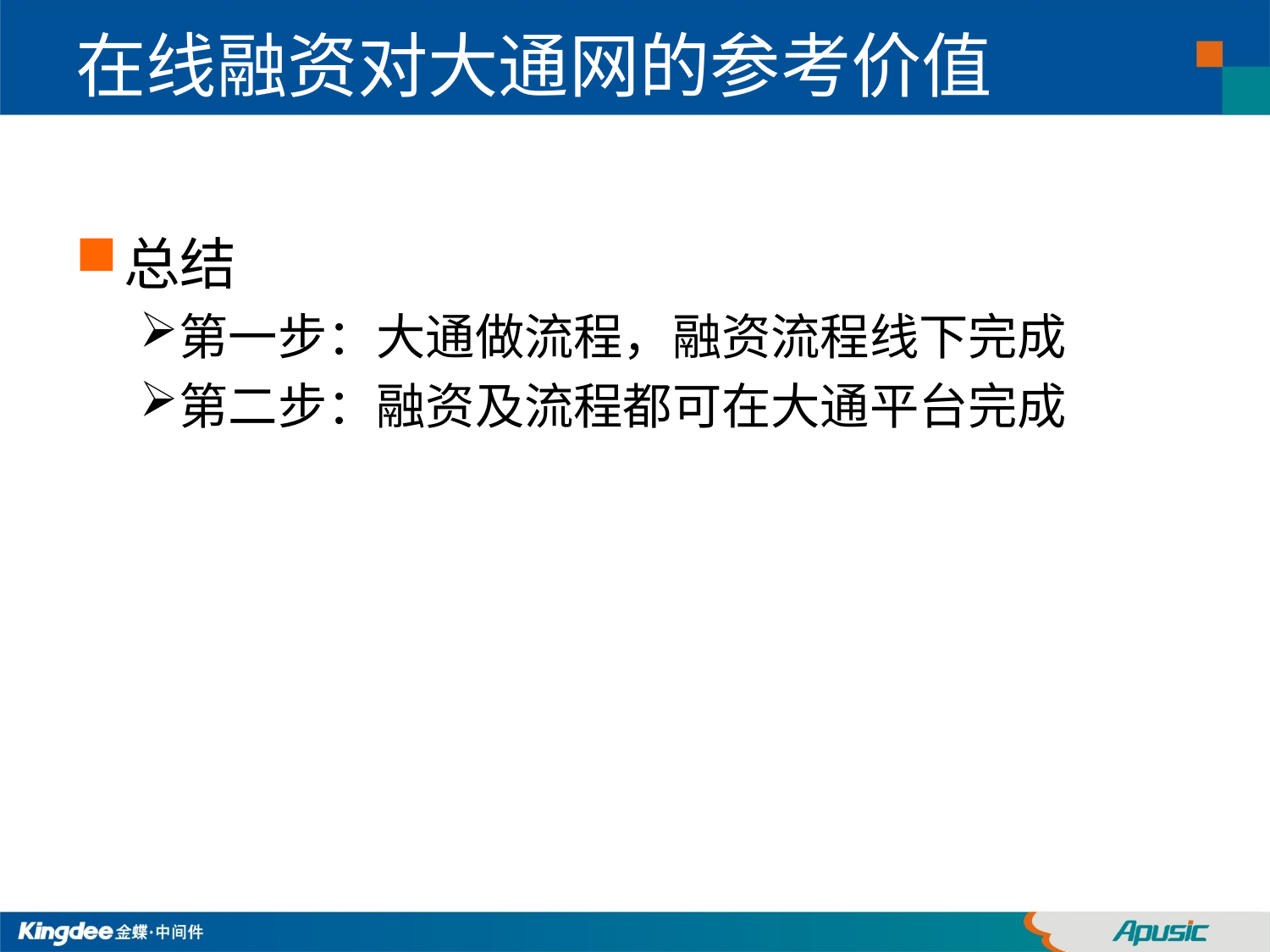

# 在线融资对大通网的参考价值
总结
第一步：大通做流程，融资流程线下完成
第二步：融资及流程都可在大通平台完成